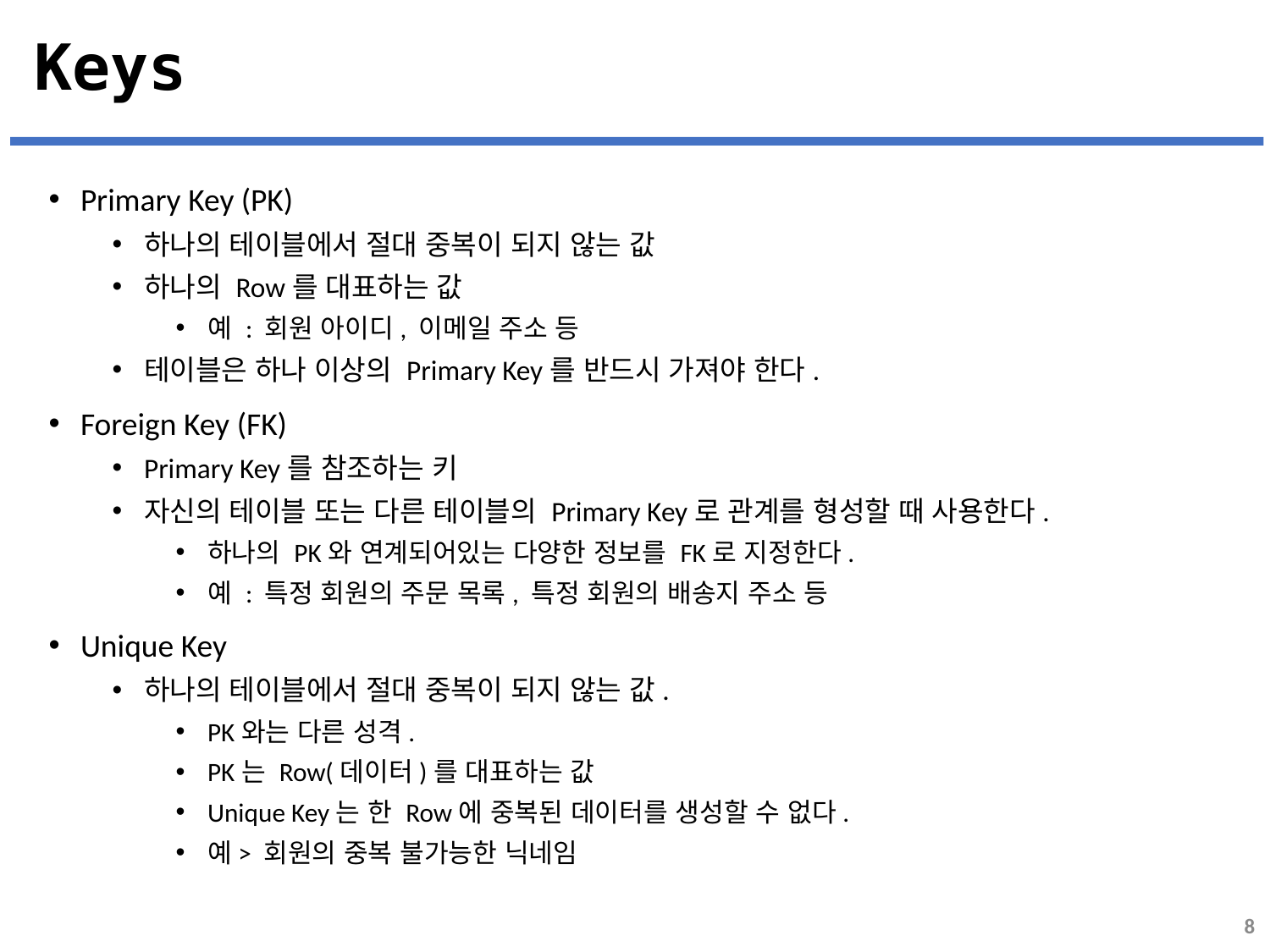

# Keys
Primary Key (PK)
하나의 테이블에서 절대 중복이 되지 않는 값
하나의 Row를 대표하는 값
예 : 회원 아이디, 이메일 주소 등
테이블은 하나 이상의 Primary Key를 반드시 가져야 한다.
Foreign Key (FK)
Primary Key를 참조하는 키
자신의 테이블 또는 다른 테이블의 Primary Key로 관계를 형성할 때 사용한다.
하나의 PK와 연계되어있는 다양한 정보를 FK로 지정한다.
예 : 특정 회원의 주문 목록, 특정 회원의 배송지 주소 등
Unique Key
하나의 테이블에서 절대 중복이 되지 않는 값.
PK와는 다른 성격.
PK는 Row(데이터)를 대표하는 값
Unique Key는 한 Row에 중복된 데이터를 생성할 수 없다.
예> 회원의 중복 불가능한 닉네임

8